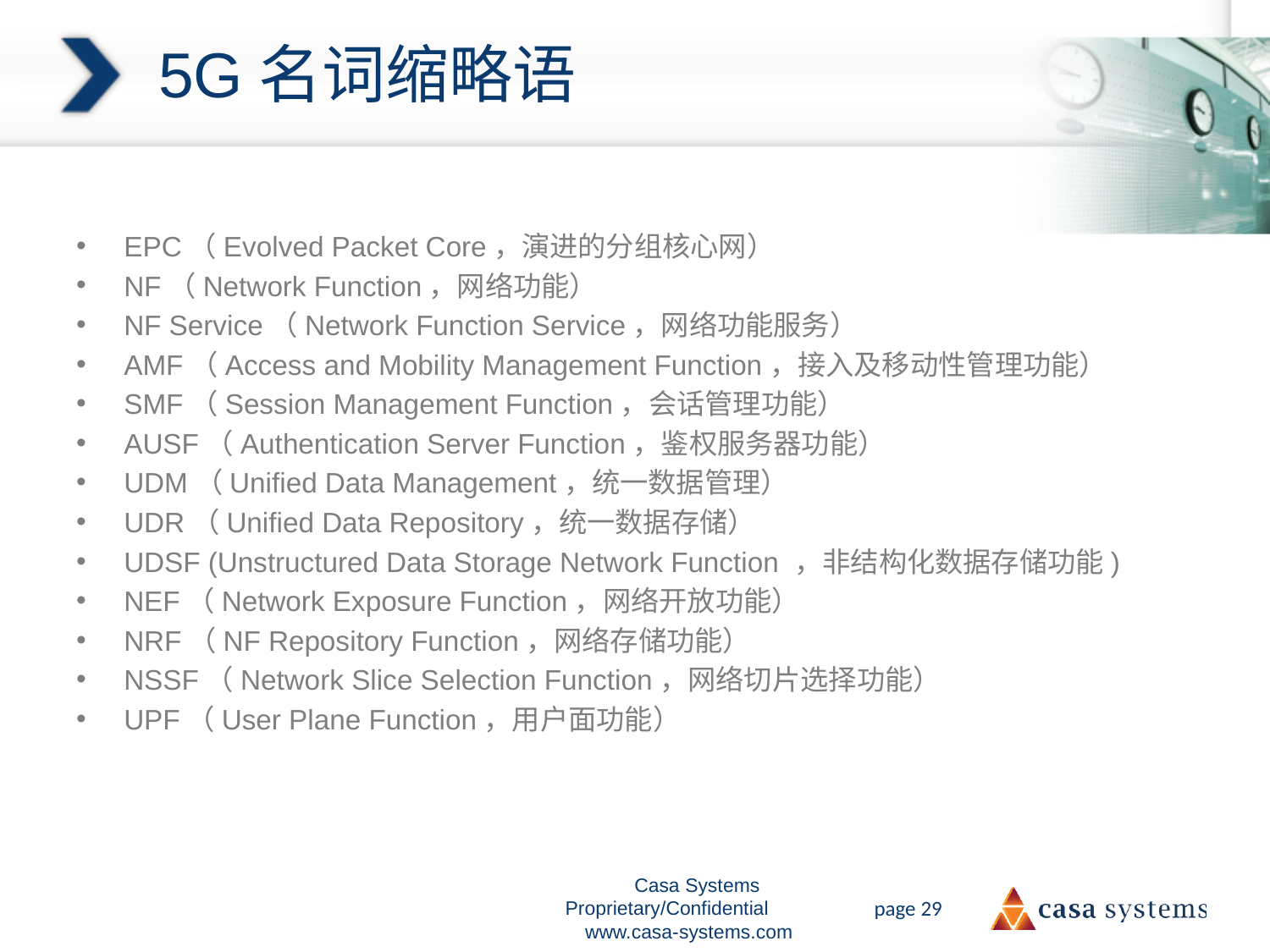

# 5G名词缩略语
EPC（Evolved Packet Core，演进的分组核心网）
NF（Network Function，网络功能）
NF Service（Network Function Service，网络功能服务）
AMF（Access and Mobility Management Function，接入及移动性管理功能）
SMF（Session Management Function，会话管理功能）
AUSF（Authentication Server Function，鉴权服务器功能）
UDM（Unified Data Management，统一数据管理）
UDR（Unified Data Repository，统一数据存储）
UDSF (Unstructured Data Storage Network Function ，非结构化数据存储功能)
NEF（Network Exposure Function，网络开放功能）
NRF（NF Repository Function，网络存储功能）
NSSF（Network Slice Selection Function，网络切片选择功能）
UPF（User Plane Function，用户面功能）
Casa Systems Proprietary/Confidential            www.casa-systems.com
page 29